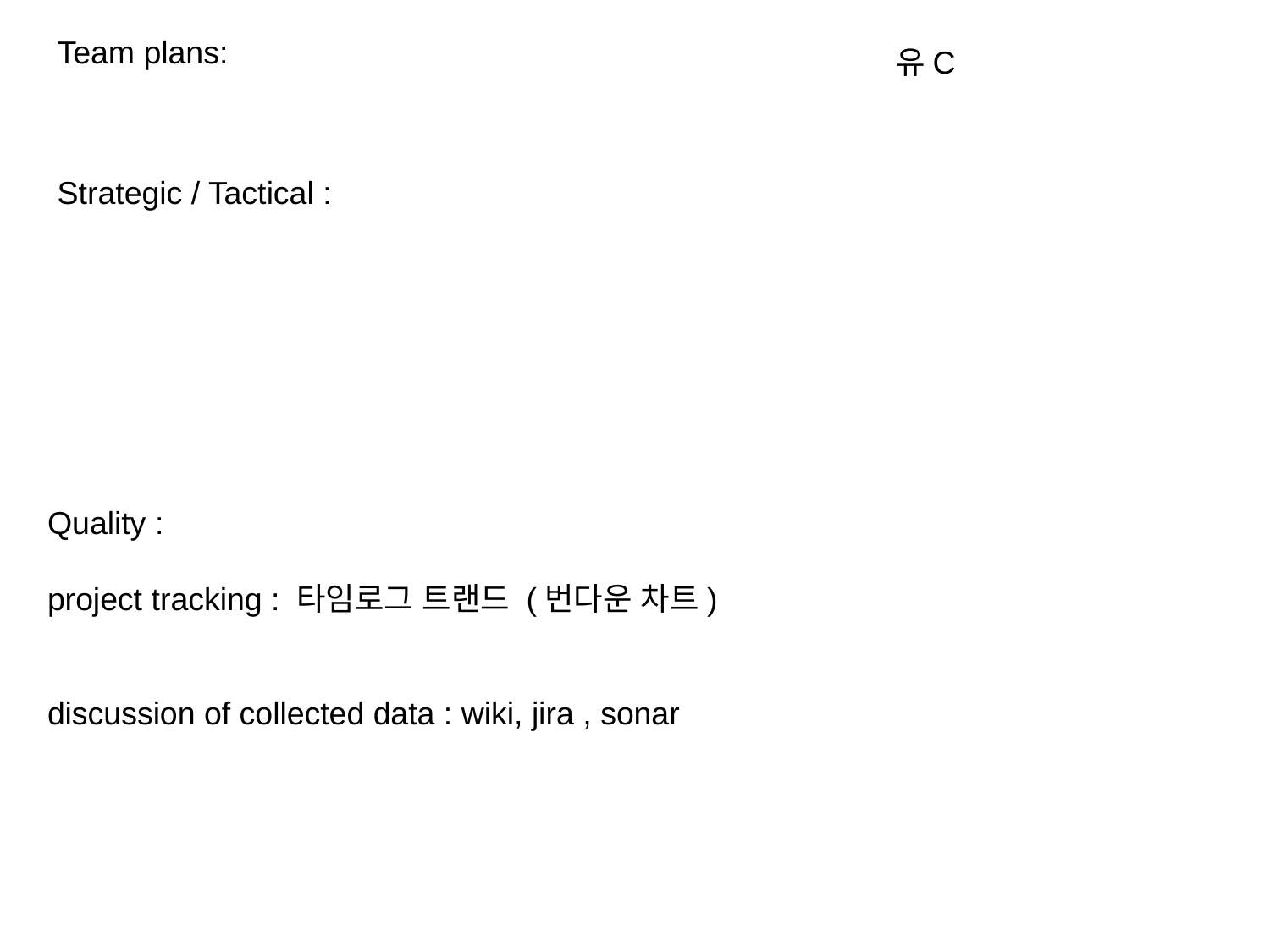

Team plans:
유C
Strategic / Tactical :

Quality :

project tracking : 타임로그 트랜드 (번다운 차트)

discussion of collected data : wiki, jira , sonar